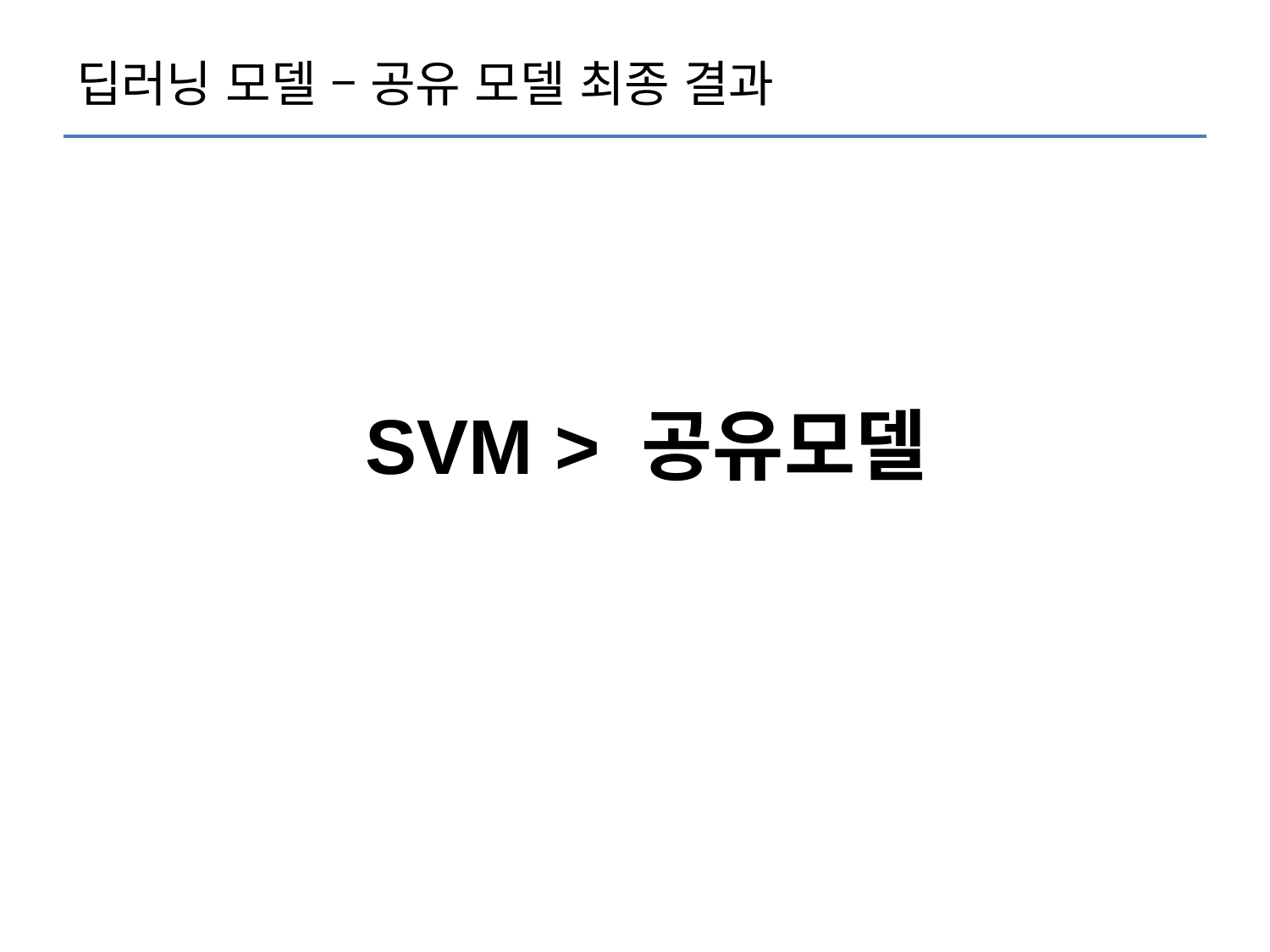

# 딥러닝 모델 – 공유 모델 최종 결과

SVM > 공유모델